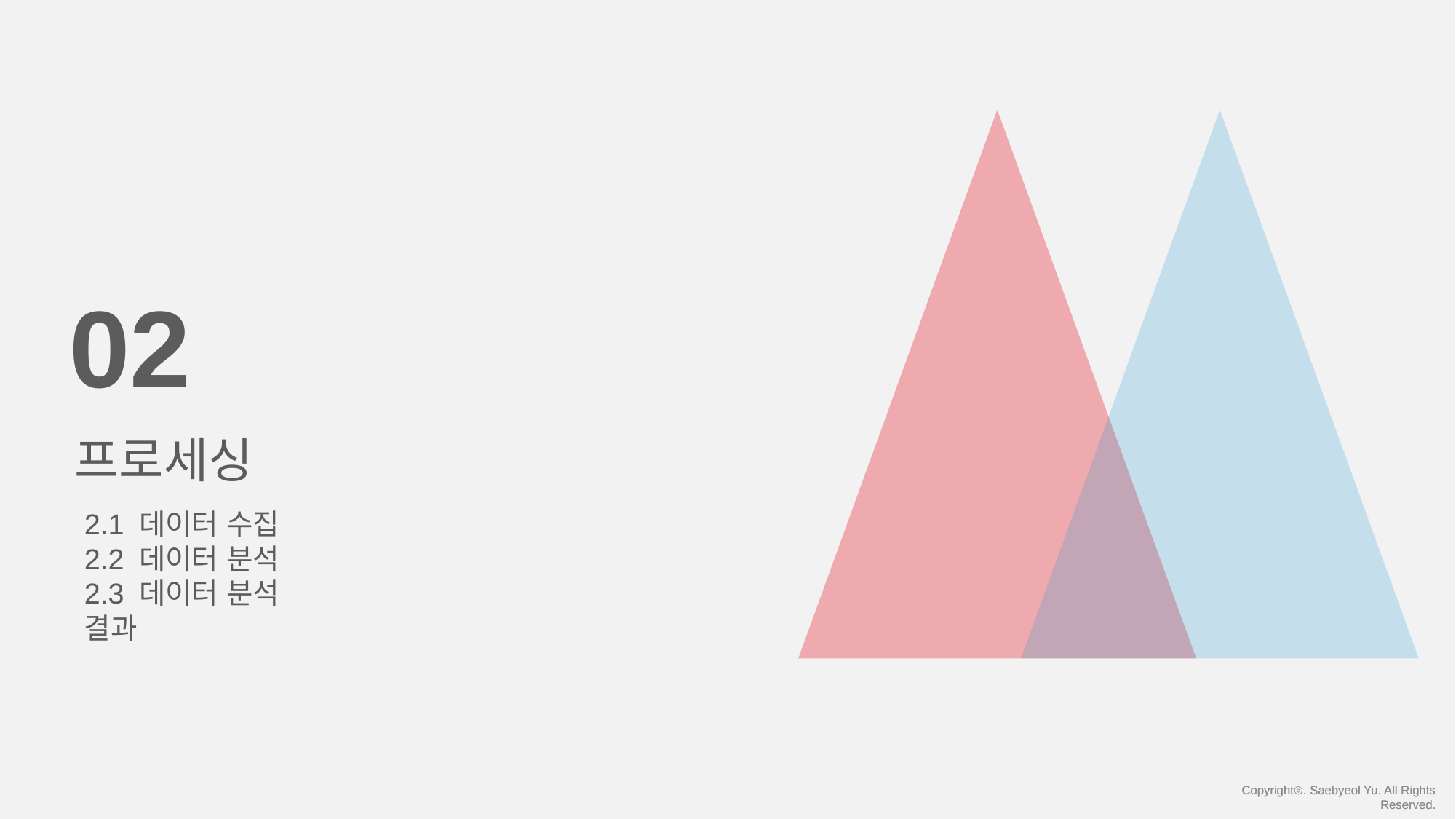

02
프로세싱
2.1 데이터 수집
2.2 데이터 분석
2.3 데이터 분석 결과
Copyrightⓒ. Saebyeol Yu. All Rights Reserved.